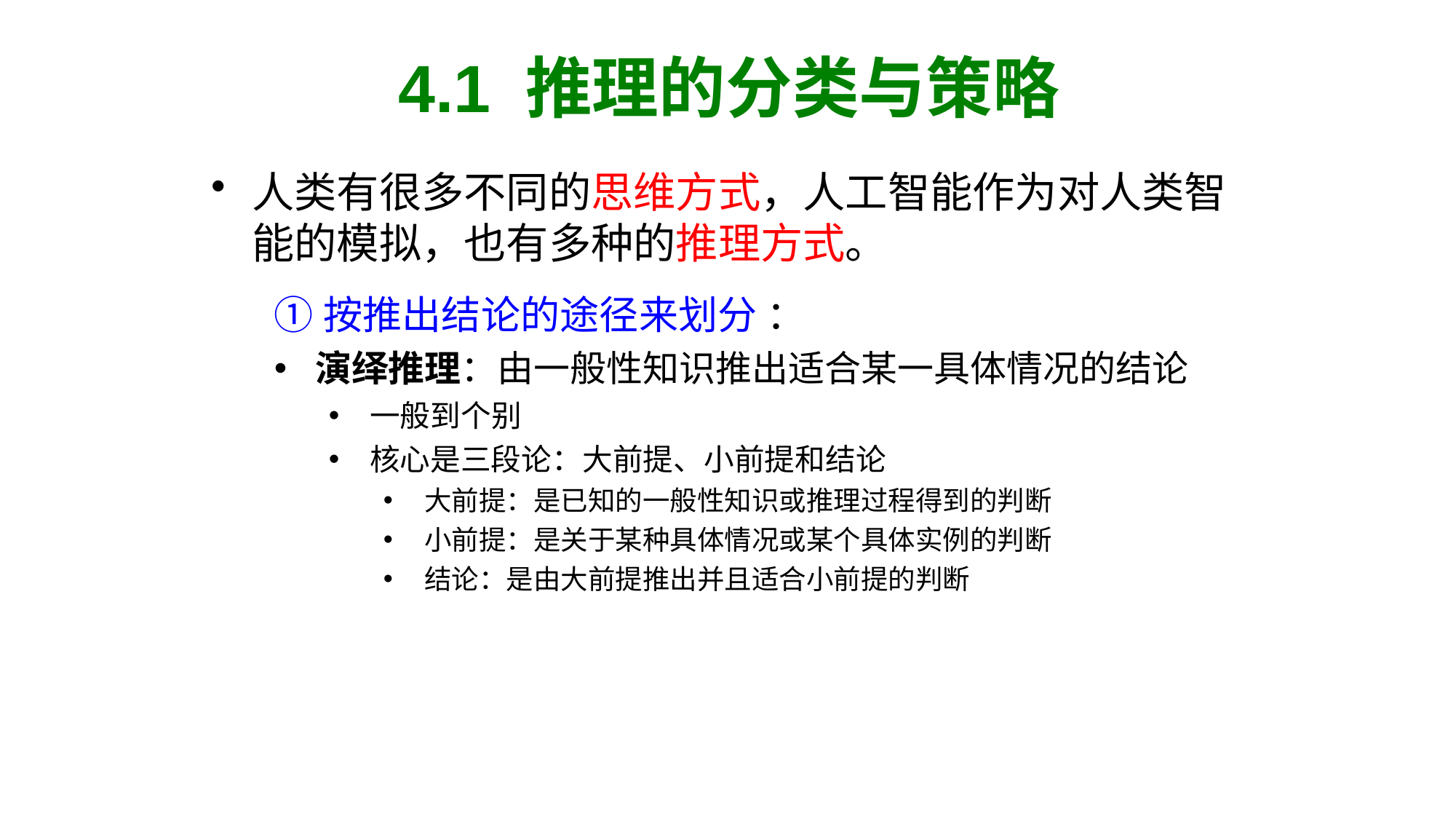

4.1 推理的分类与策略
人类有很多不同的思维方式，人工智能作为对人类智能的模拟，也有多种的推理方式。
①按推出结论的途径来划分 ：
演绎推理：由一般性知识推出适合某一具体情况的结论
一般到个别
核心是三段论：大前提、小前提和结论
大前提：是已知的一般性知识或推理过程得到的判断
小前提：是关于某种具体情况或某个具体实例的判断
结论：是由大前提推出并且适合小前提的判断